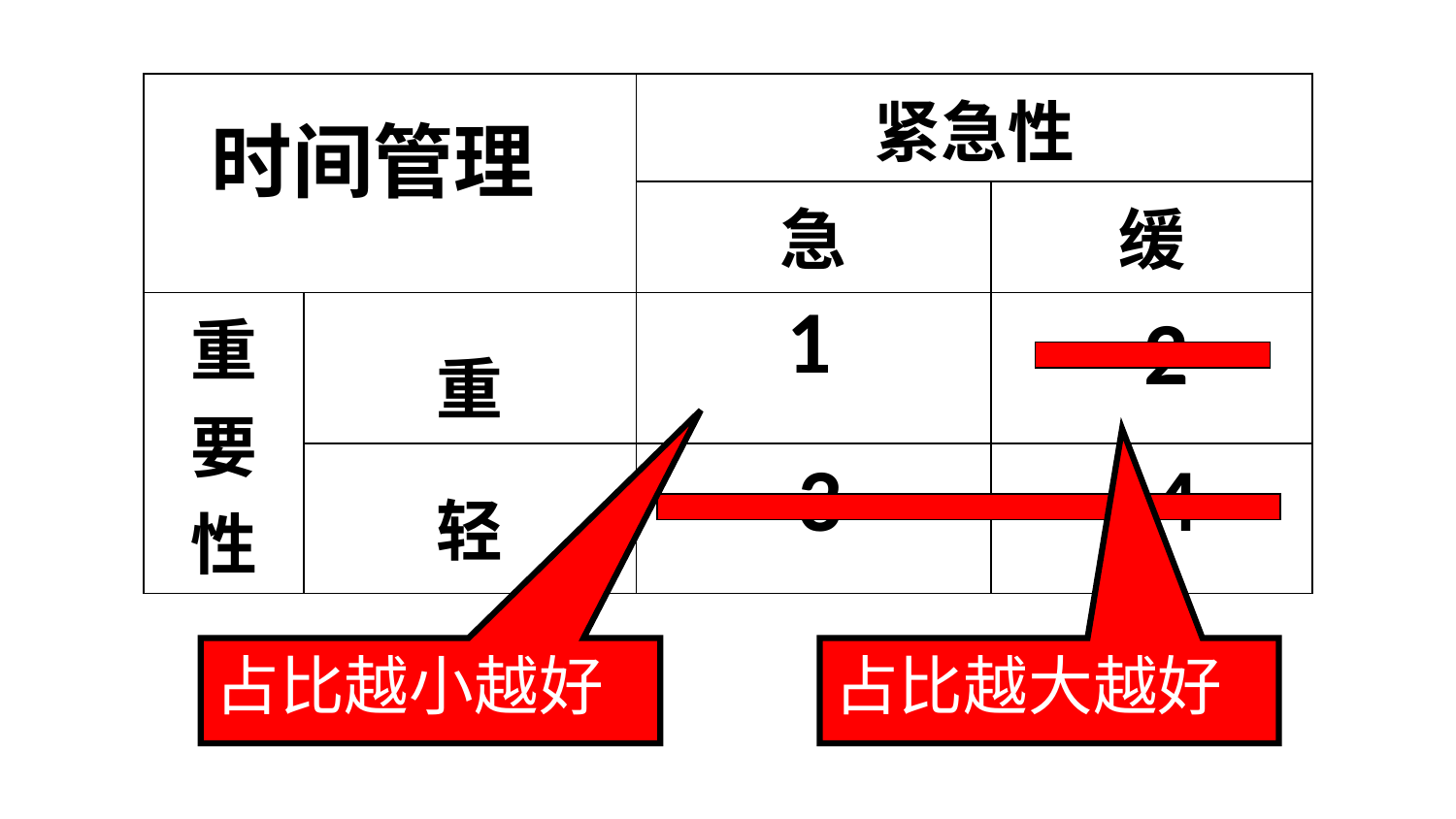

|  |  | 紧急性 |  |
| --- | --- | --- | --- |
|  |  | 急 | 缓 |
| 重要性 | 重 |  |  |
|  | 轻 |  |  |
时间管理
2

1
3
4

占比越小越好
占比越大越好